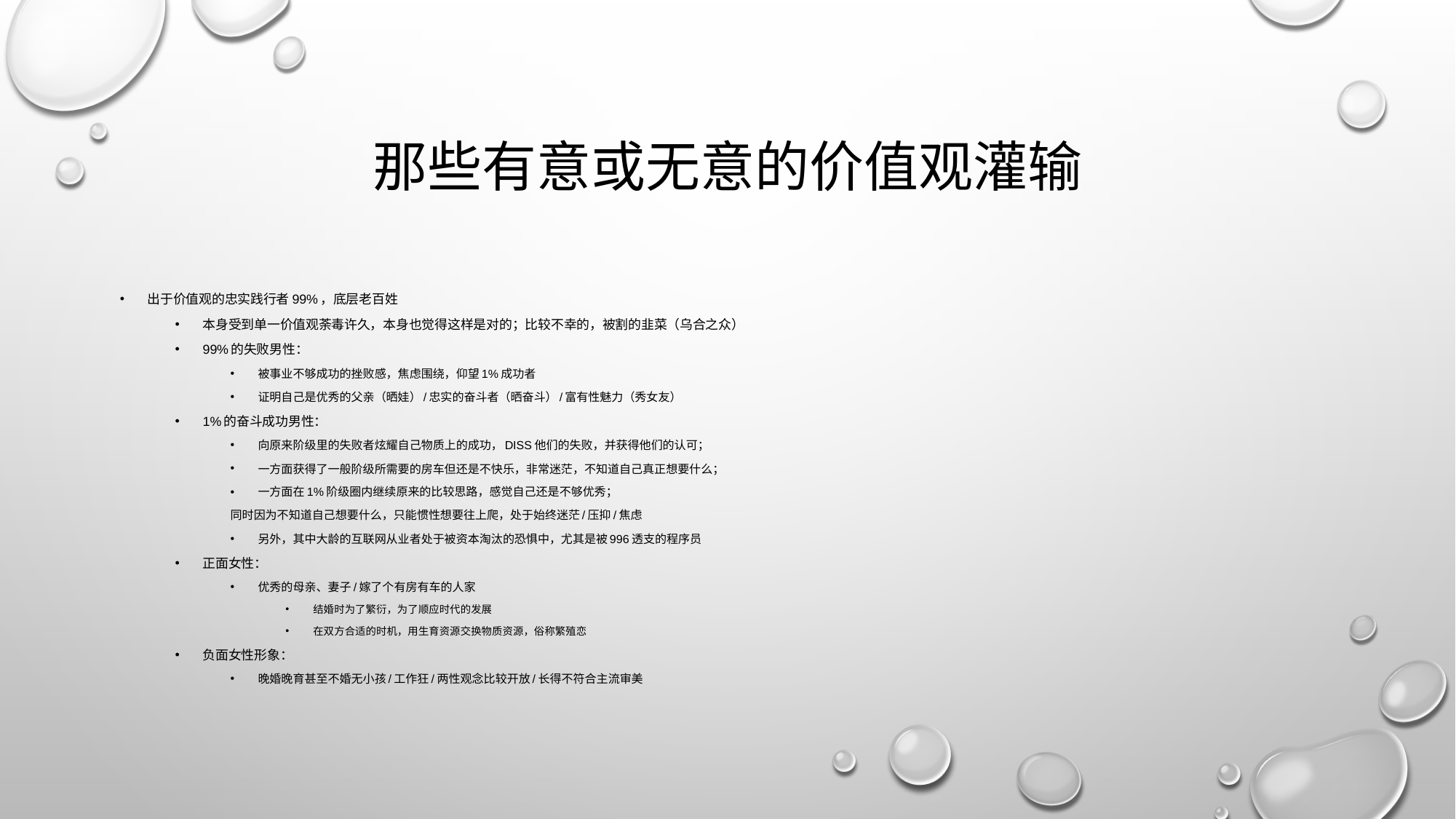

# 那些有意或无意的价值观灌输
出于价值观的忠实践行者99%，底层老百姓
本身受到单一价值观荼毒许久，本身也觉得这样是对的；比较不幸的，被割的韭菜（乌合之众）
99%的失败男性：
被事业不够成功的挫败感，焦虑围绕，仰望1%成功者
证明自己是优秀的父亲（晒娃）/忠实的奋斗者（晒奋斗）/富有性魅力（秀女友）
1%的奋斗成功男性：
向原来阶级里的失败者炫耀自己物质上的成功，diss他们的失败，并获得他们的认可；
一方面获得了一般阶级所需要的房车但还是不快乐，非常迷茫，不知道自己真正想要什么；
一方面在1%阶级圈内继续原来的比较思路，感觉自己还是不够优秀；
同时因为不知道自己想要什么，只能惯性想要往上爬，处于始终迷茫/压抑/焦虑
另外，其中大龄的互联网从业者处于被资本淘汰的恐惧中，尤其是被996透支的程序员
正面女性：
优秀的母亲、妻子/嫁了个有房有车的人家
结婚时为了繁衍，为了顺应时代的发展
在双方合适的时机，用生育资源交换物质资源，俗称繁殖恋
负面女性形象：
晚婚晚育甚至不婚无小孩/工作狂/两性观念比较开放/长得不符合主流审美